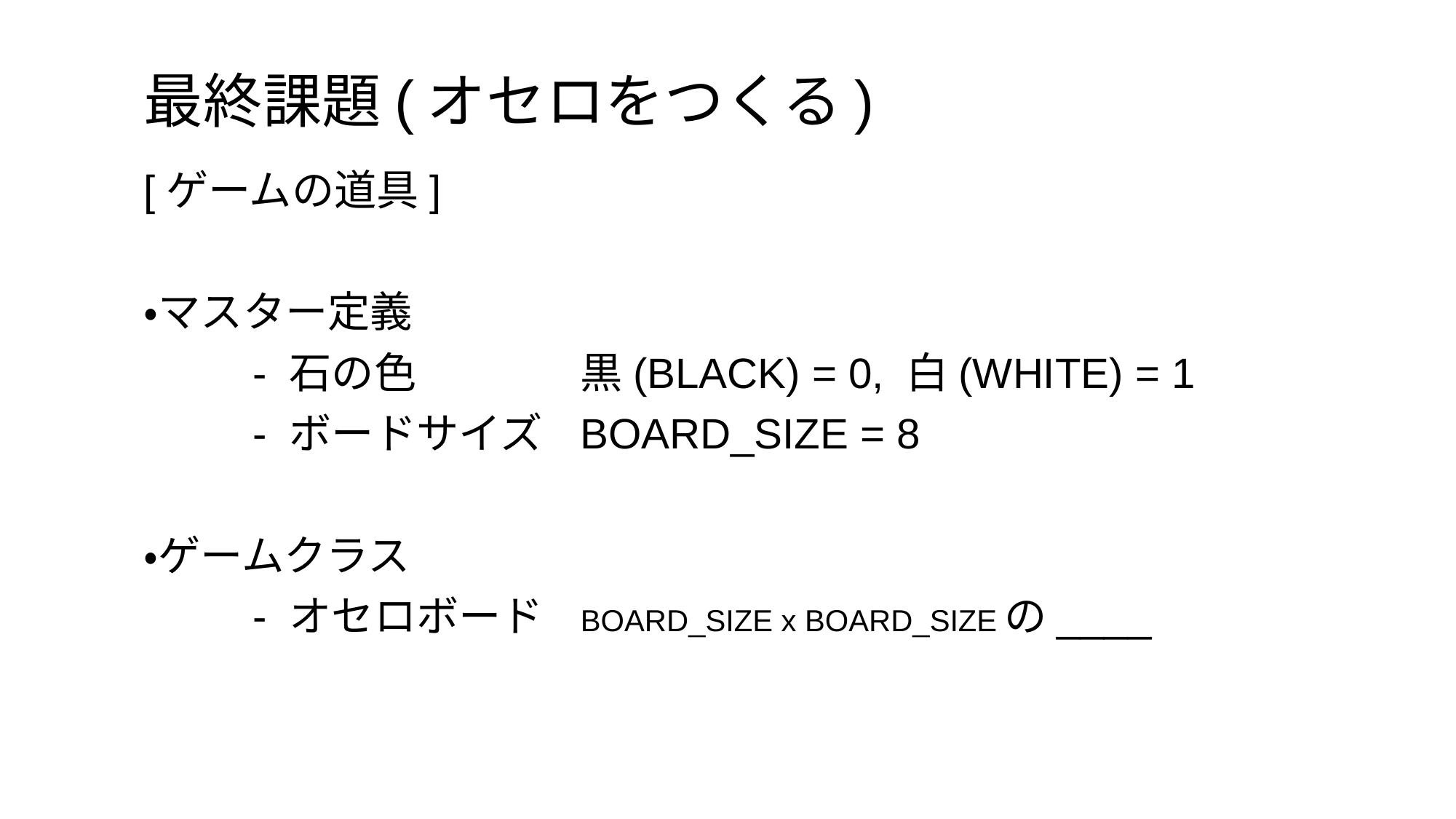

# 最終課題(オセロをつくる)
[ゲームの道具]

・マスター定義
	- 石の色		黒(BLACK) = 0, 白(WHITE) = 1
	- ボードサイズ	BOARD_SIZE = 8

・ゲームクラス
	- オセロボード 	BOARD_SIZE x BOARD_SIZEの____